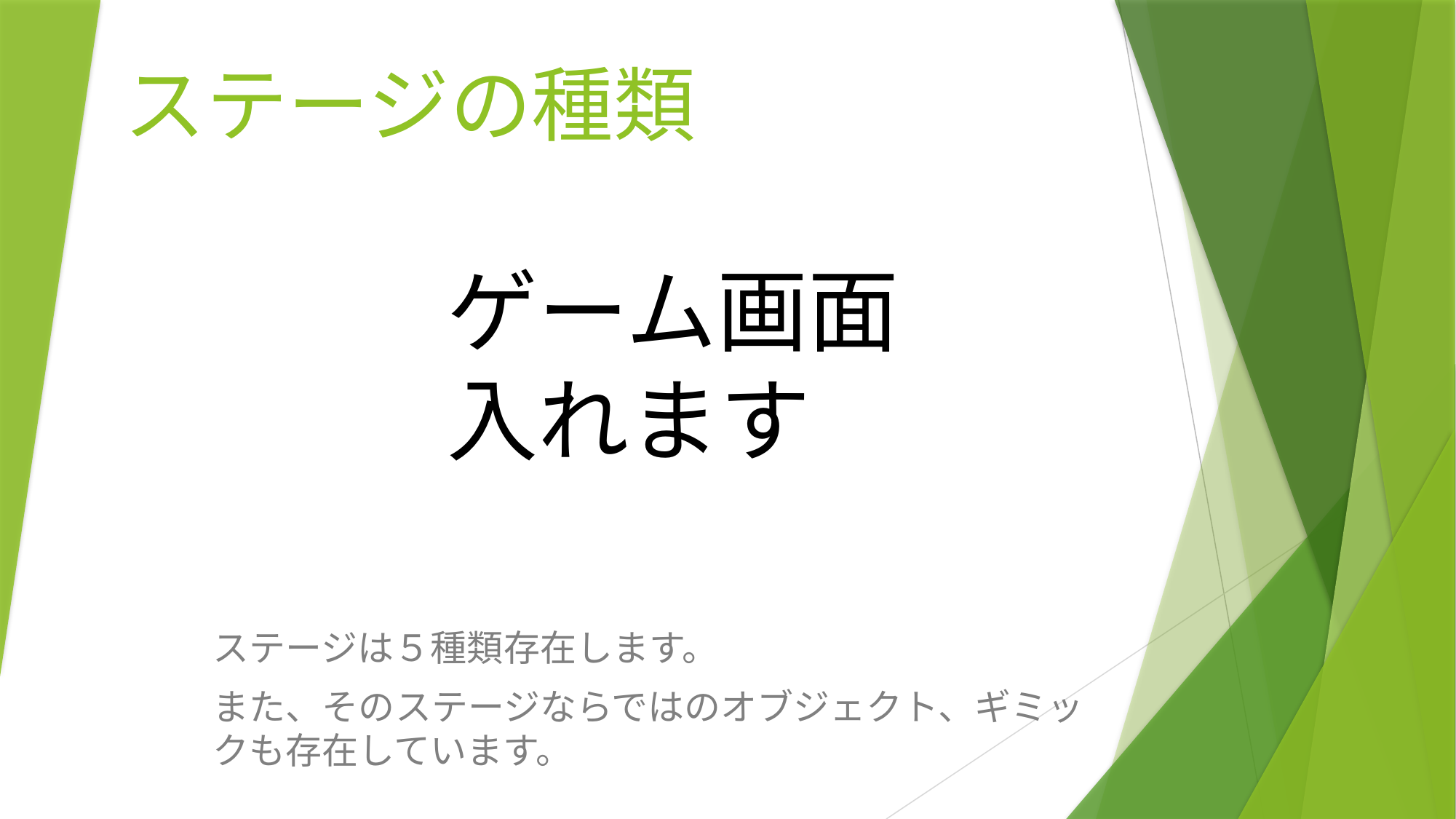

# ステージの種類
ゲーム画面入れます
ステージは５種類存在します。
また、そのステージならではのオブジェクト、ギミックも存在しています。